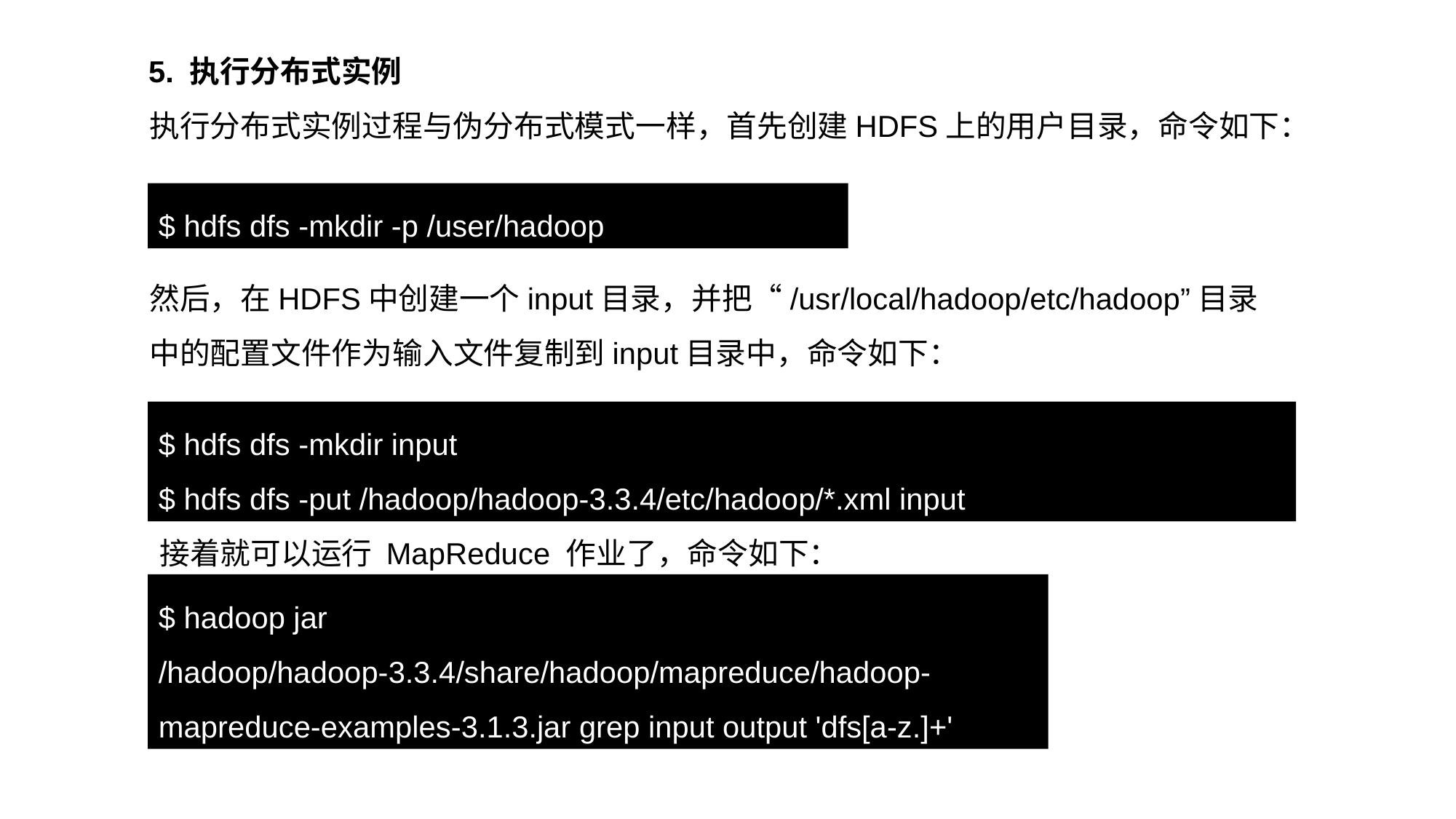

5. 执行分布式实例
执行分布式实例过程与伪分布式模式一样，首先创建HDFS上的用户目录，命令如下：
$ hdfs dfs -mkdir -p /user/hadoop
然后，在HDFS中创建一个input目录，并把“/usr/local/hadoop/etc/hadoop”目录中的配置文件作为输入文件复制到input目录中，命令如下：
$ hdfs dfs -mkdir input
$ hdfs dfs -put /hadoop/hadoop-3.3.4/etc/hadoop/*.xml input
接着就可以运行 MapReduce 作业了，命令如下：
$ hadoop jar /hadoop/hadoop-3.3.4/share/hadoop/mapreduce/hadoop-mapreduce-examples-3.1.3.jar grep input output 'dfs[a-z.]+'